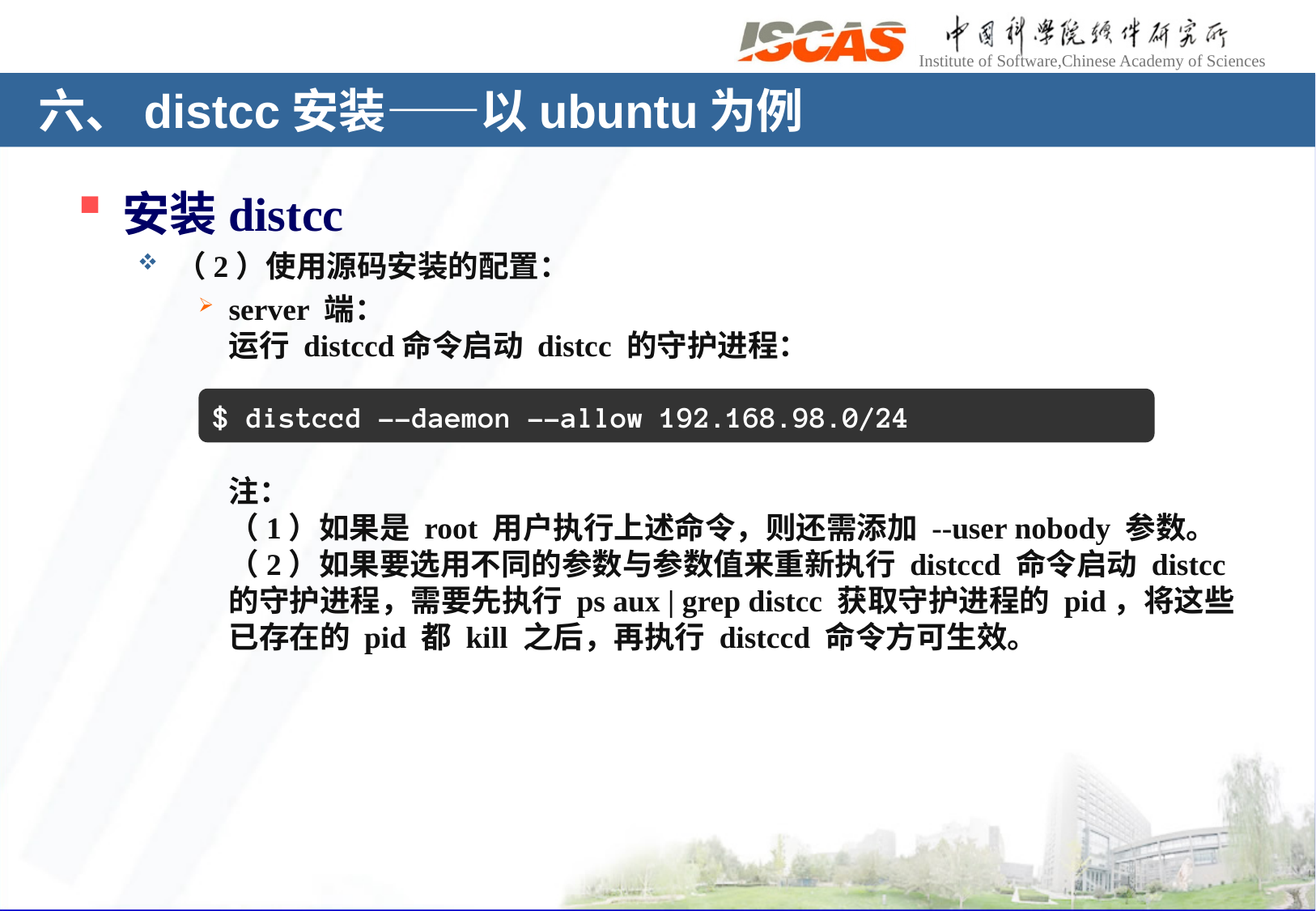

# 六、distcc安装——以ubuntu为例
安装distcc
（2）使用源码安装的配置：
server 端：
运行 distccd命令启动 distcc 的守护进程：
注：
（1）如果是 root 用户执行上述命令，则还需添加 --user nobody 参数。
（2）如果要选用不同的参数与参数值来重新执行 distccd 命令启动 distcc 的守护进程，需要先执行 ps aux | grep distcc 获取守护进程的 pid，将这些已存在的 pid 都 kill 之后，再执行 distccd 命令方可生效。

$ distccd --daemon --allow 192.168.98.0/24